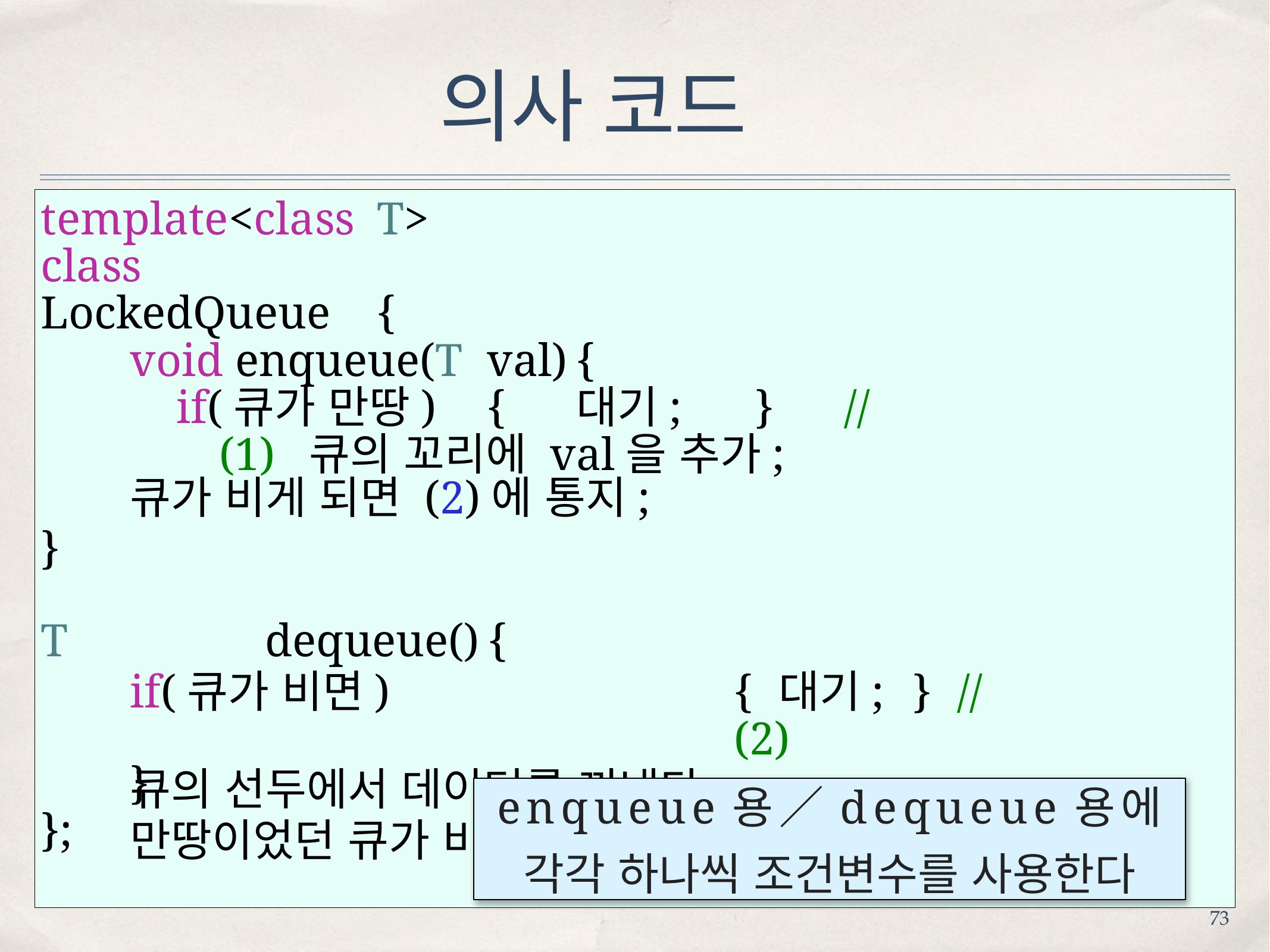

# 의사 코드

template<class	T>  class	LockedQueue	{
void enqueue(T	val)	{
    if(큐가 만땅)	{	대기;	}	//	(1)  큐의 꼬리에 val을 추가;
큐가 비게 되면 (2)에 통지;
}

T	dequeue()	{
if(큐가 비면)	{	대기;	}	//	(2)
큐의 선두에서 데이터를 꺼낸다;
만땅이었던 큐가 비었다면(1)에 통지;
}

enqueue용／dequeue용에
각각 하나씩 조건변수를 사용한다
};
73